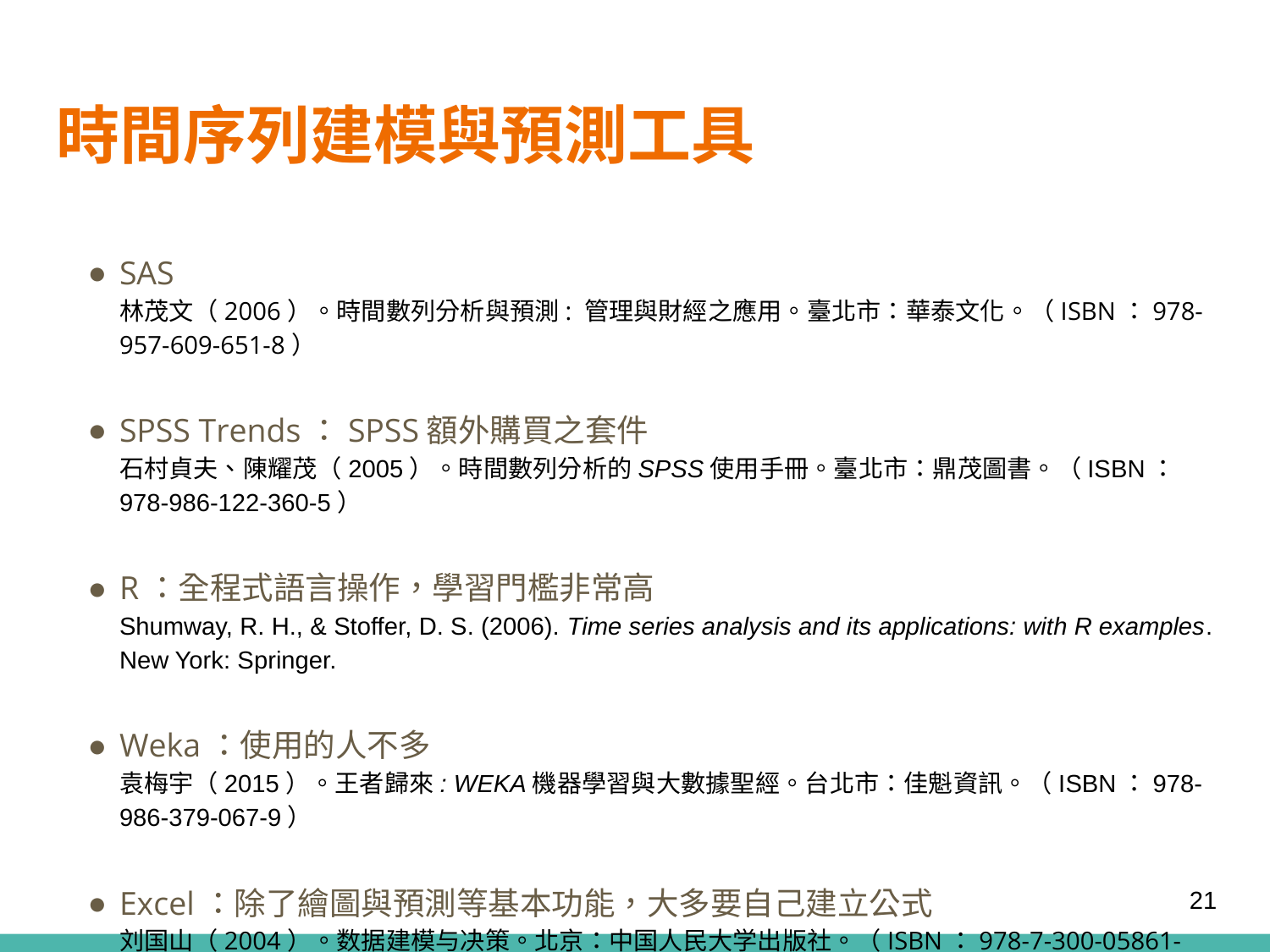

# 時間序列建模與預測工具
SAS
林茂文（2006）。時間數列分析與預測: 管理與財經之應用。臺北市：華泰文化。（ISBN：978-957-609-651-8）
SPSS Trends：SPSS額外購買之套件
石村貞夫、陳耀茂（2005）。時間數列分析的SPSS使用手冊。臺北市：鼎茂圖書。（ISBN：978-986-122-360-5）
R：全程式語言操作，學習門檻非常高
Shumway, R. H., & Stoffer, D. S. (2006). Time series analysis and its applications: with R examples. New York: Springer.
Weka：使用的人不多
袁梅宇（2015）。王者歸來: WEKA機器學習與大數據聖經。台北市：佳魁資訊。（ISBN：978-986-379-067-9）
Excel：除了繪圖與預測等基本功能，大多要自己建立公式
刘国山（2004）。数据建模与决策。北京：中国人民大学出版社。（ISBN：978-7-300-05861-0）
21